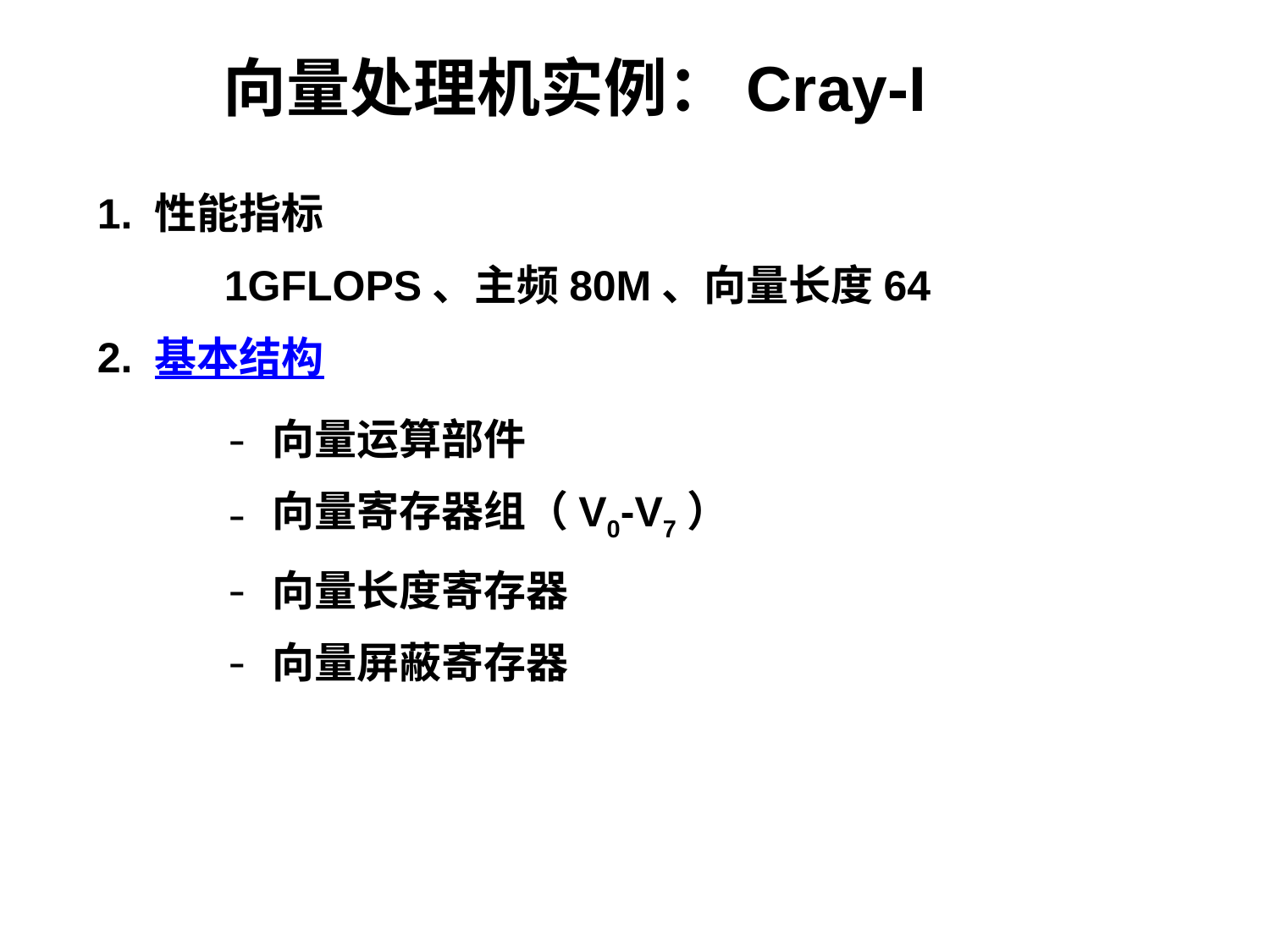

向量处理机实例：Cray-I
1. 性能指标
1GFLOPS、主频80M、向量长度64
2. 基本结构
向量运算部件
向量寄存器组（V0-V7）
向量长度寄存器
向量屏蔽寄存器